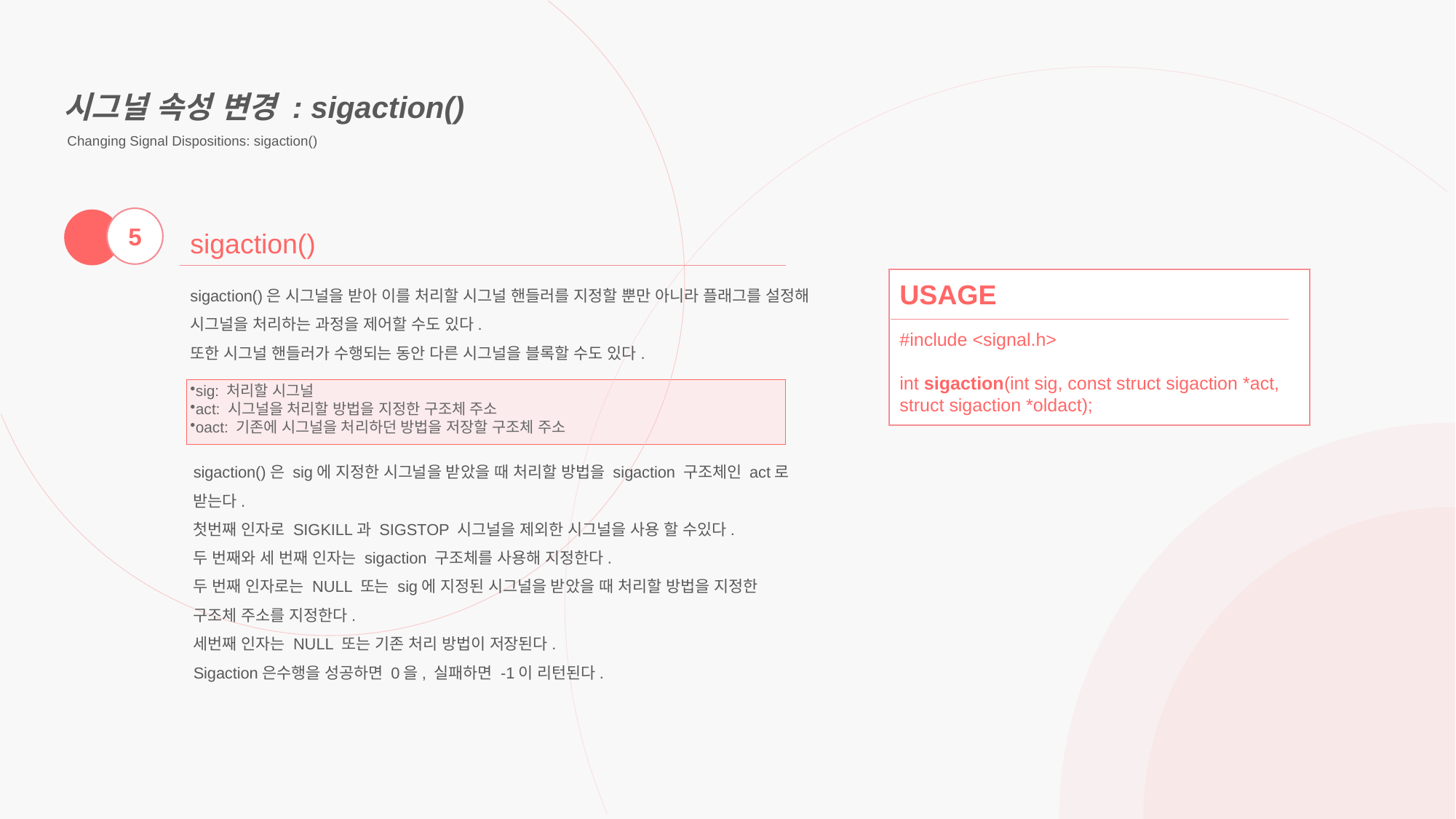

시그널 속성 변경 : sigaction()
 Changing Signal Dispositions: sigaction()

5

sigaction()

sigaction()은 시그널을 받아 이를 처리할 시그널 핸들러를 지정할 뿐만 아니라 플래그를 설정해 시그널을 처리하는 과정을 제어할 수도 있다.
또한 시그널 핸들러가 수행되는 동안 다른 시그널을 블록할 수도 있다.

sig: 처리할 시그널
act: 시그널을 처리할 방법을 지정한 구조체 주소
oact: 기존에 시그널을 처리하던 방법을 저장할 구조체 주소

USAGE
#include <signal.h>

int sigaction(int sig, const struct sigaction *act, struct sigaction *oldact);

sigaction()은 sig에 지정한 시그널을 받았을 때 처리할 방법을 sigaction 구조체인 act로 받는다.
첫번째 인자로 SIGKILL과 SIGSTOP 시그널을 제외한 시그널을 사용 할 수있다.
두 번째와 세 번째 인자는 sigaction 구조체를 사용해 지정한다.
두 번째 인자로는 NULL 또는 sig에 지정된 시그널을 받았을 때 처리할 방법을 지정한 구조체 주소를 지정한다.
세번째 인자는 NULL 또는 기존 처리 방법이 저장된다.
Sigaction은수행을 성공하면 0을, 실패하면 -1이 리턴된다.